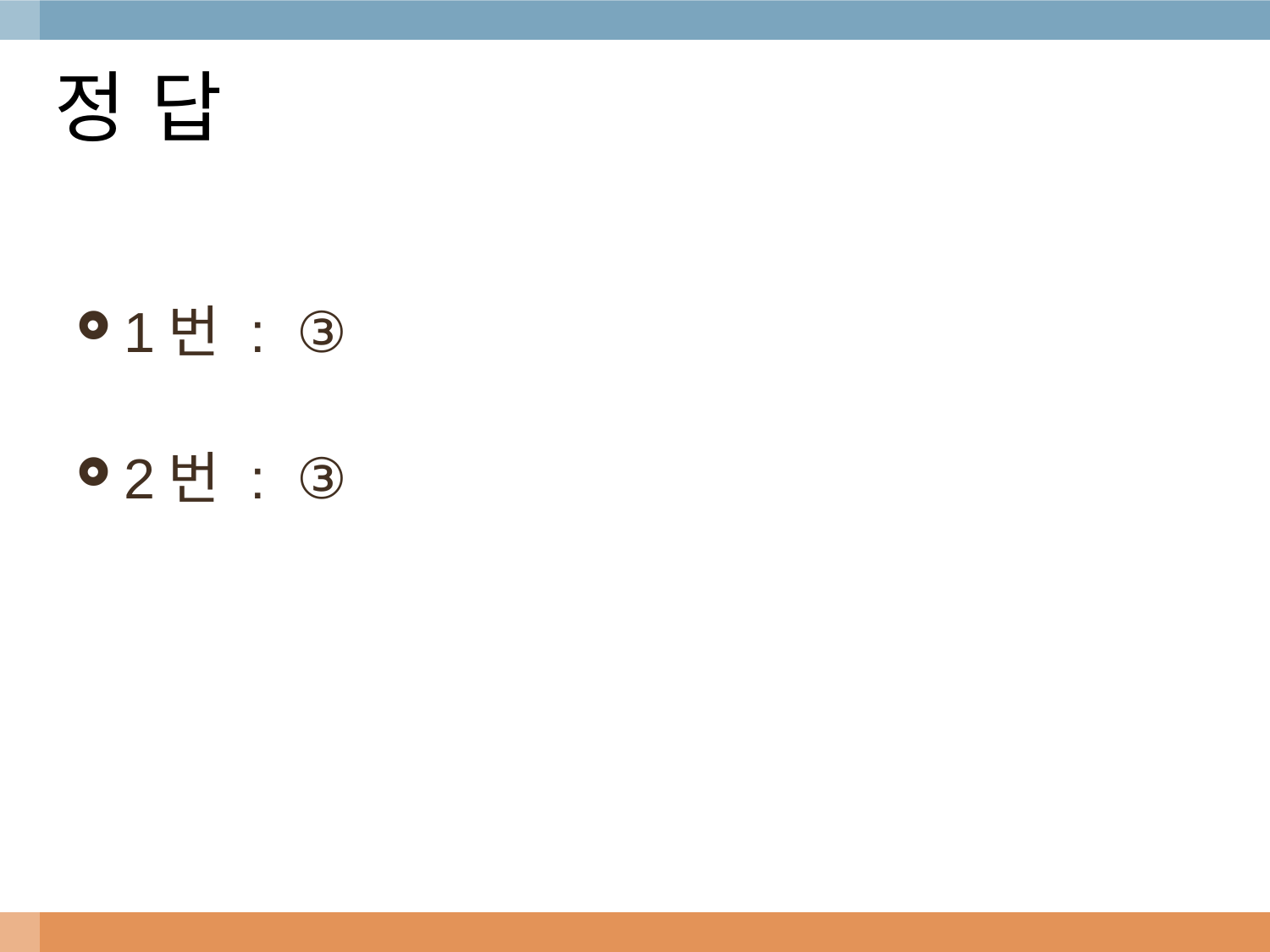

# 정 답
1번 :  ③
2번 :  ③